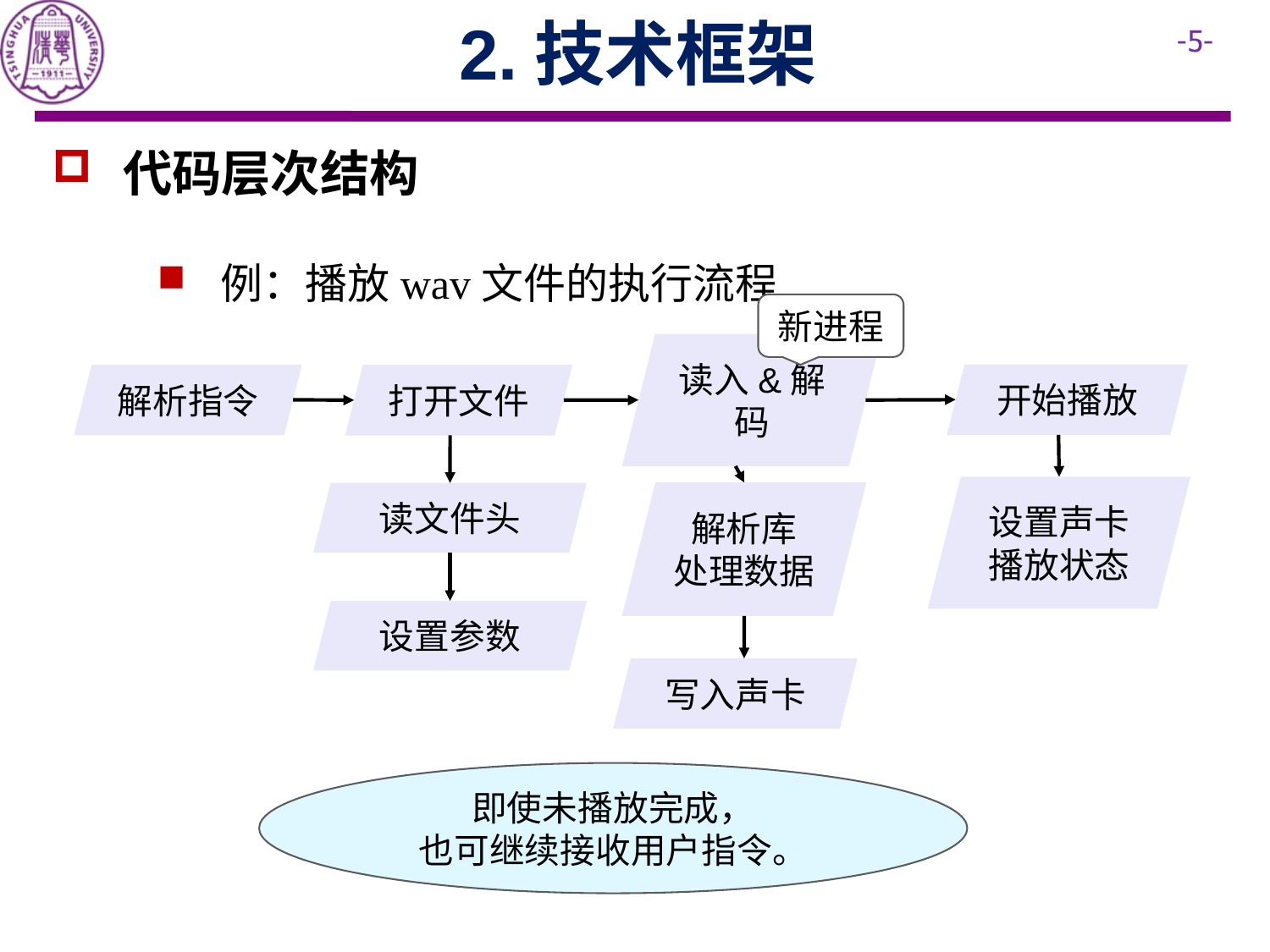

2.技术框架

 代码层次结构

例：播放wav文件的执行流程
新进程
解析指令
开始播放
打开文件
读入&解码
设置声卡播放状态
解析库
处理数据
读文件头
设置参数
写入声卡
即使未播放完成，
也可继续接收用户指令。